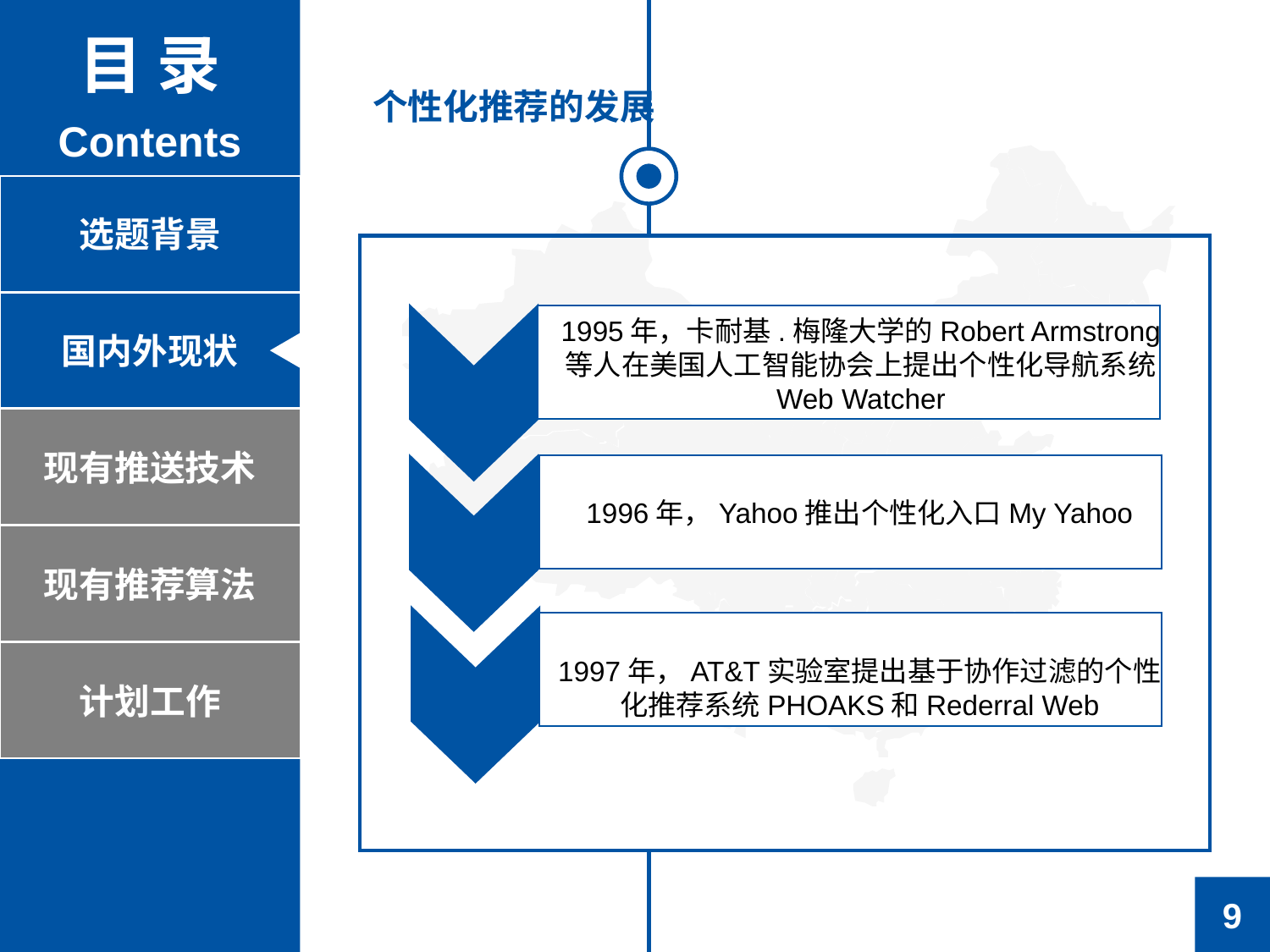

目 录
Contents
个性化推荐的发展

选题背景

国内外现状

1995年，卡耐基.梅隆大学的Robert Armstrong
等人在美国人工智能协会上提出个性化导航系统
Web Watcher

现有推送技术

1996年，Yahoo推出个性化入口My Yahoo
现有推荐算法

计划工作
1997年，AT&T实验室提出基于协作过滤的个性
化推荐系统PHOAKS和Rederral Web
9